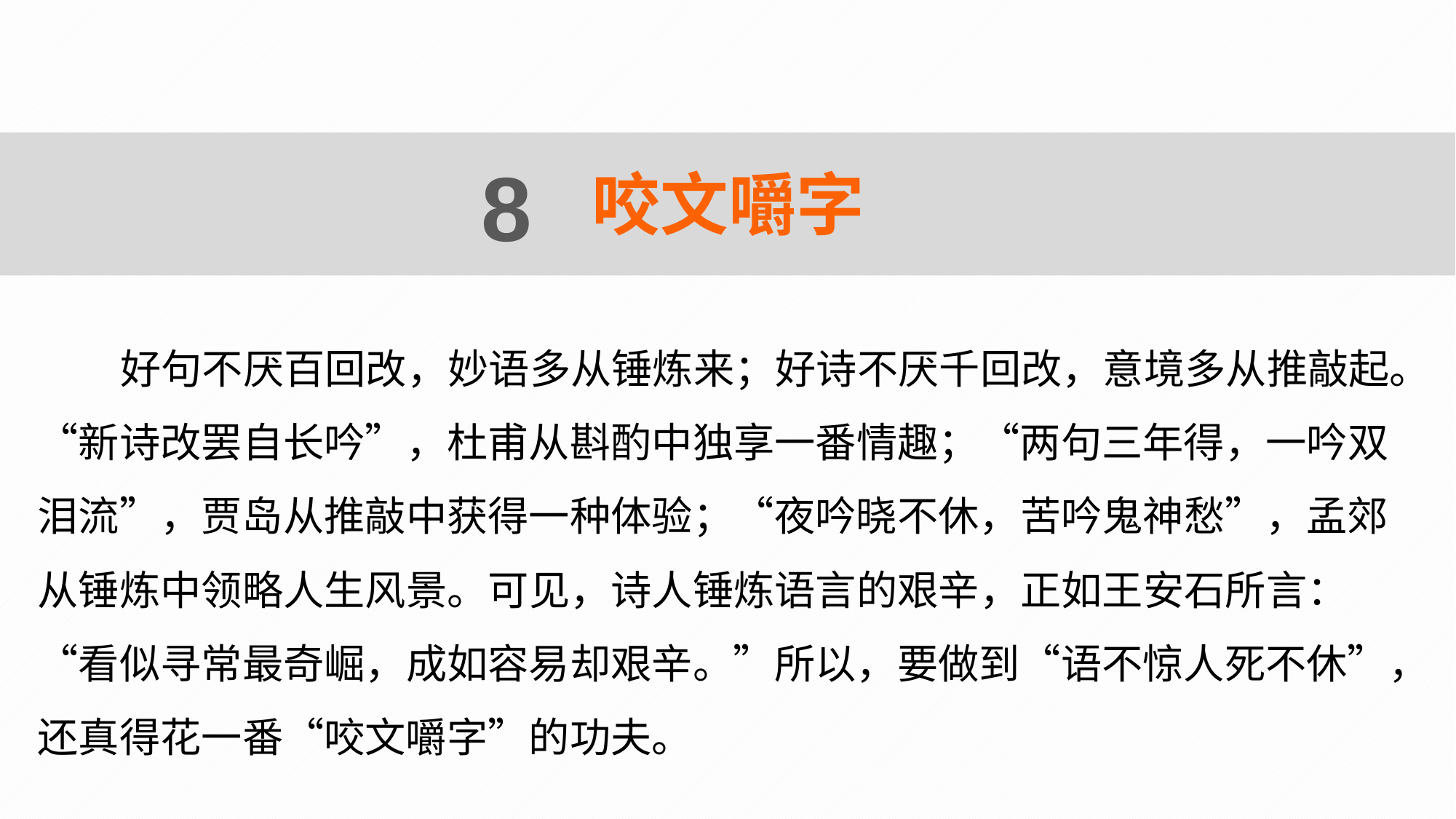

8
咬文嚼字
        好句不厌百回改，妙语多从锤炼来；好诗不厌千回改，意境多从推敲起。“新诗改罢自长吟”，杜甫从斟酌中独享一番情趣；“两句三年得，一吟双泪流”，贾岛从推敲中获得一种体验；“夜吟晓不休，苦吟鬼神愁”，孟郊从锤炼中领略人生风景。可见，诗人锤炼语言的艰辛，正如王安石所言：“看似寻常最奇崛，成如容易却艰辛。”所以，要做到“语不惊人死不休”，还真得花一番“咬文嚼字”的功夫。